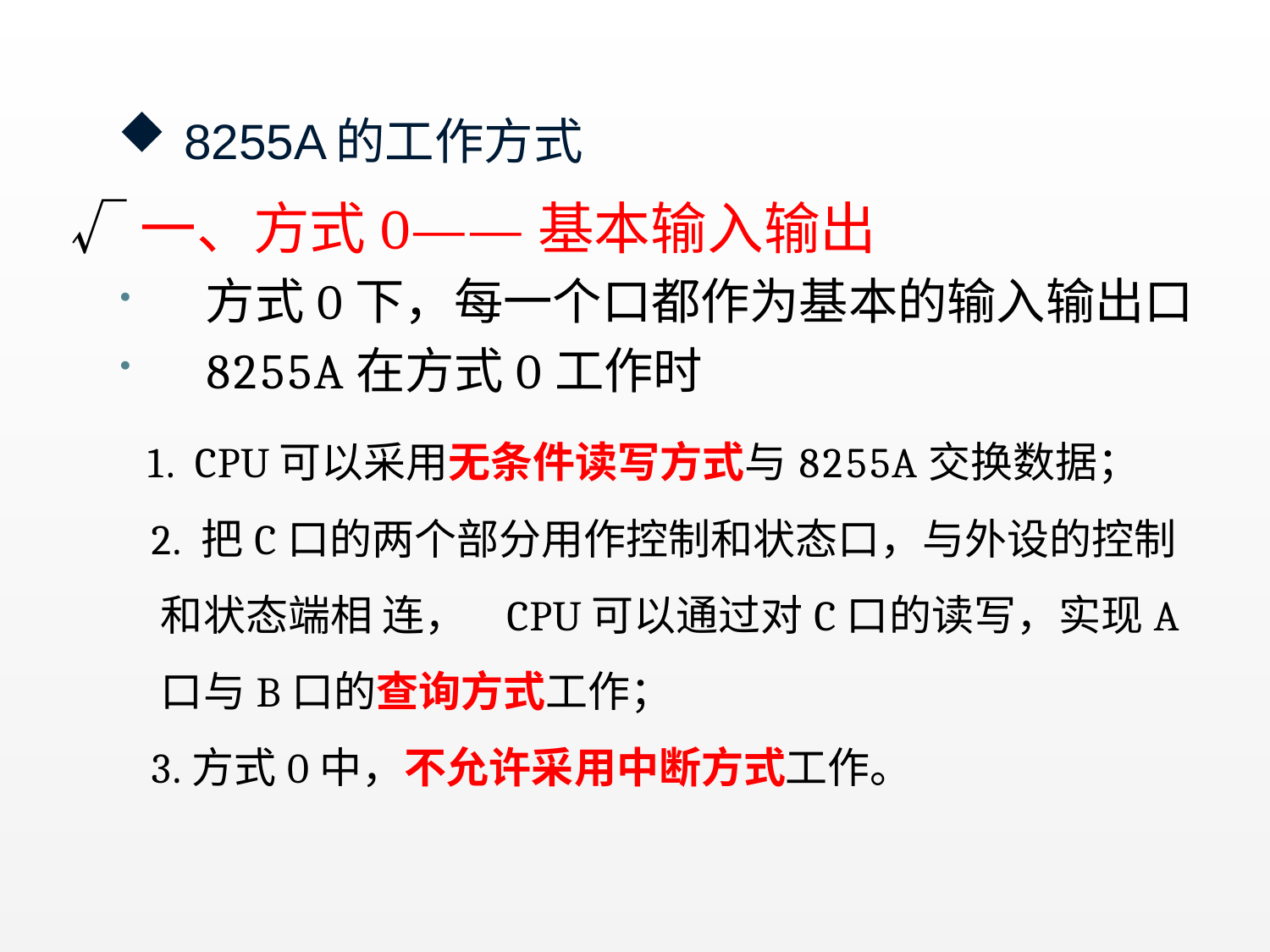

# 8255A的工作方式
 √一、方式0——基本输入输出
   方式0下，每一个口都作为基本的输入输出口
    8255A在方式0工作时
  1.  CPU可以采用无条件读写方式与8255A交换数据；
   2. 把C口的两个部分用作控制和状态口，与外设的控制和状态端相 连，   CPU可以通过对C口的读写，实现A口与B口的查询方式工作；
   3.方式0中，不允许采用中断方式工作。